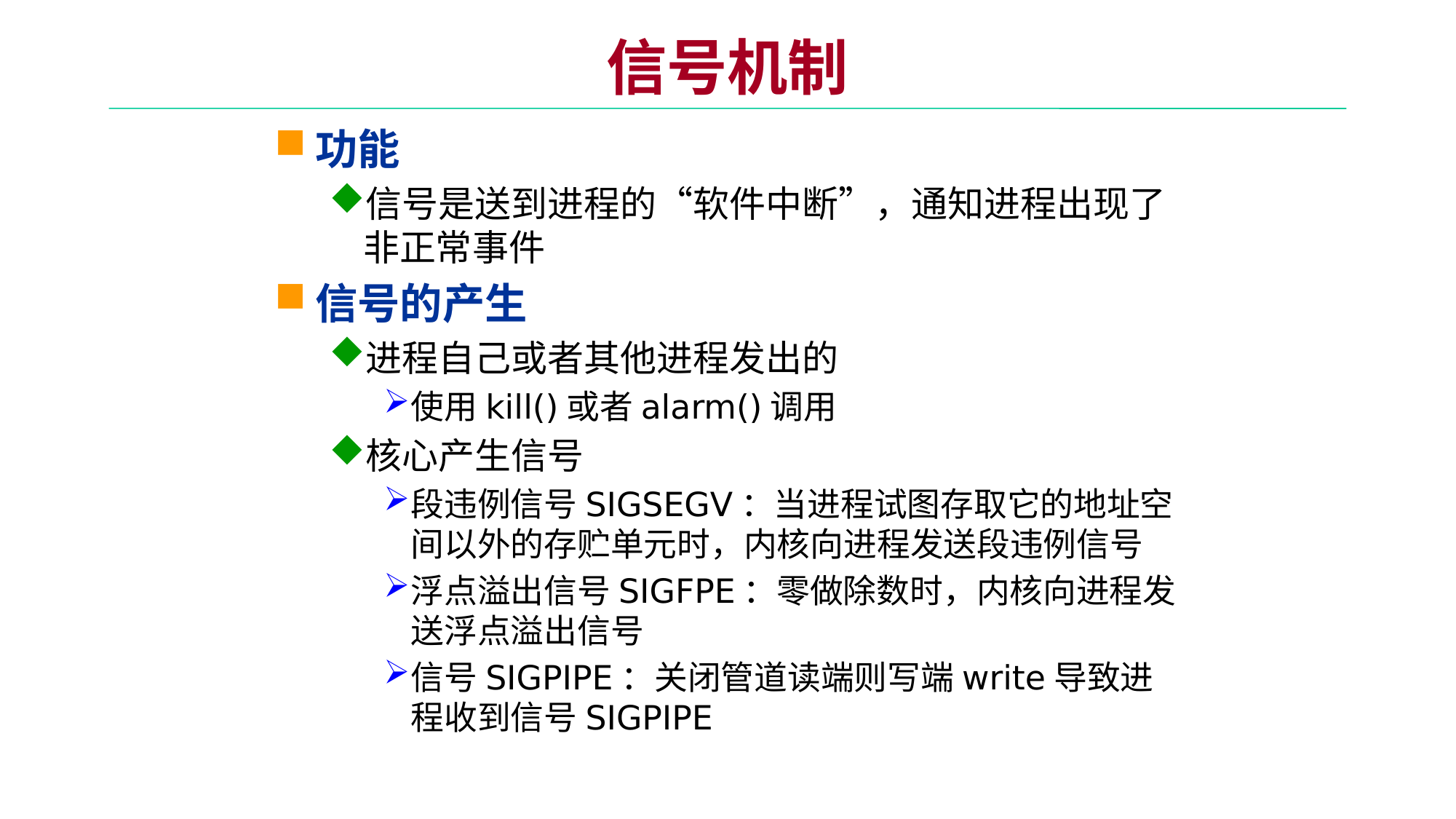

# 信号机制
功能
信号是送到进程的“软件中断”，通知进程出现了非正常事件
信号的产生
进程自己或者其他进程发出的
使用kill()或者alarm()调用
核心产生信号
段违例信号SIGSEGV：当进程试图存取它的地址空间以外的存贮单元时，内核向进程发送段违例信号
浮点溢出信号SIGFPE：零做除数时，内核向进程发送浮点溢出信号
信号SIGPIPE：关闭管道读端则写端write导致进程收到信号SIGPIPE